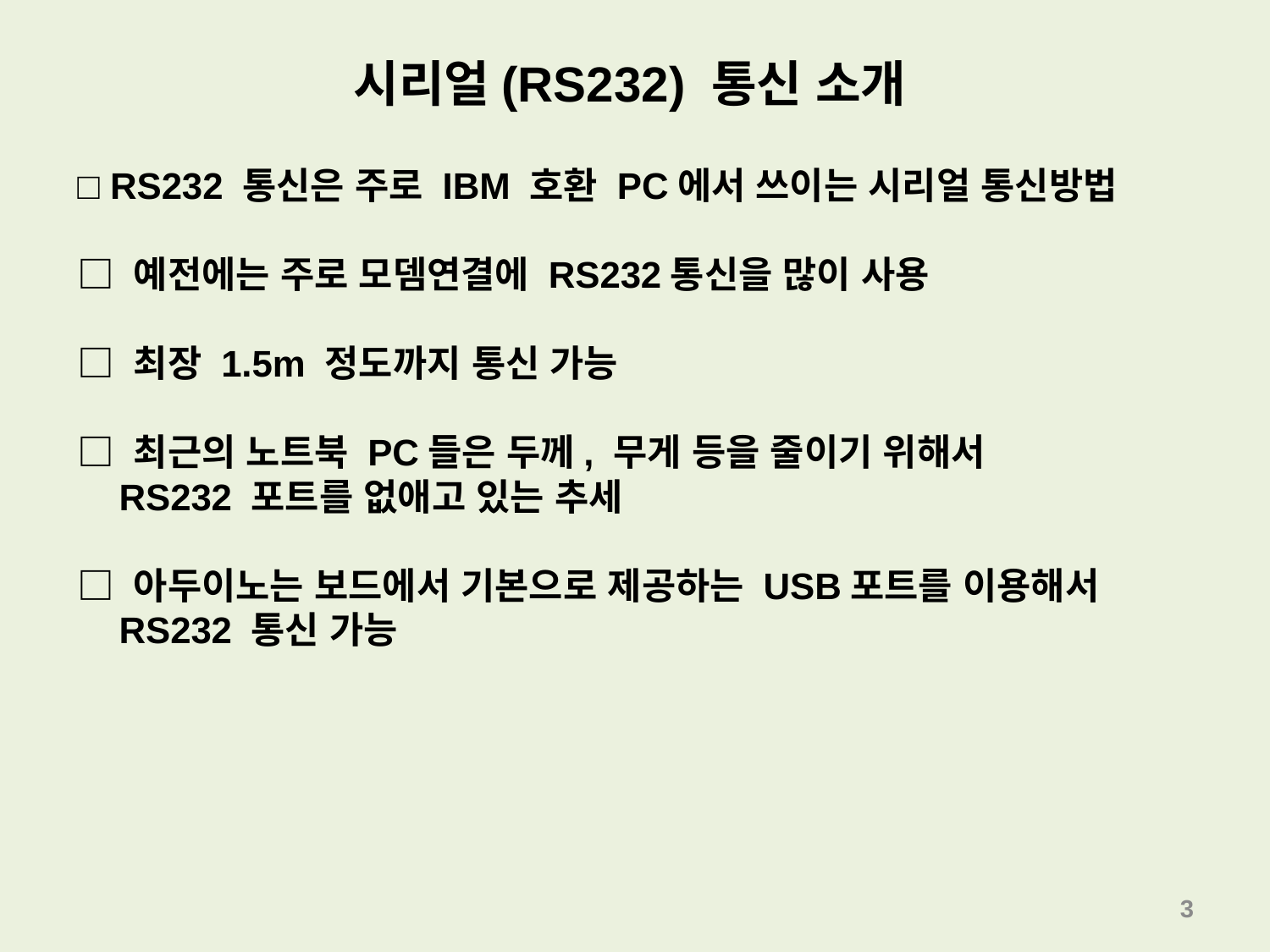

시리얼(RS232) 통신 소개
□ RS232 통신은 주로 IBM 호환 PC에서 쓰이는 시리얼 통신방법

□ 예전에는 주로 모뎀연결에 RS232통신을 많이 사용

□ 최장 1.5m 정도까지 통신 가능

□ 최근의 노트북 PC들은 두께, 무게 등을 줄이기 위해서
    RS232 포트를 없애고 있는 추세

□ 아두이노는 보드에서 기본으로 제공하는 USB포트를 이용해서
    RS232 통신 가능

3